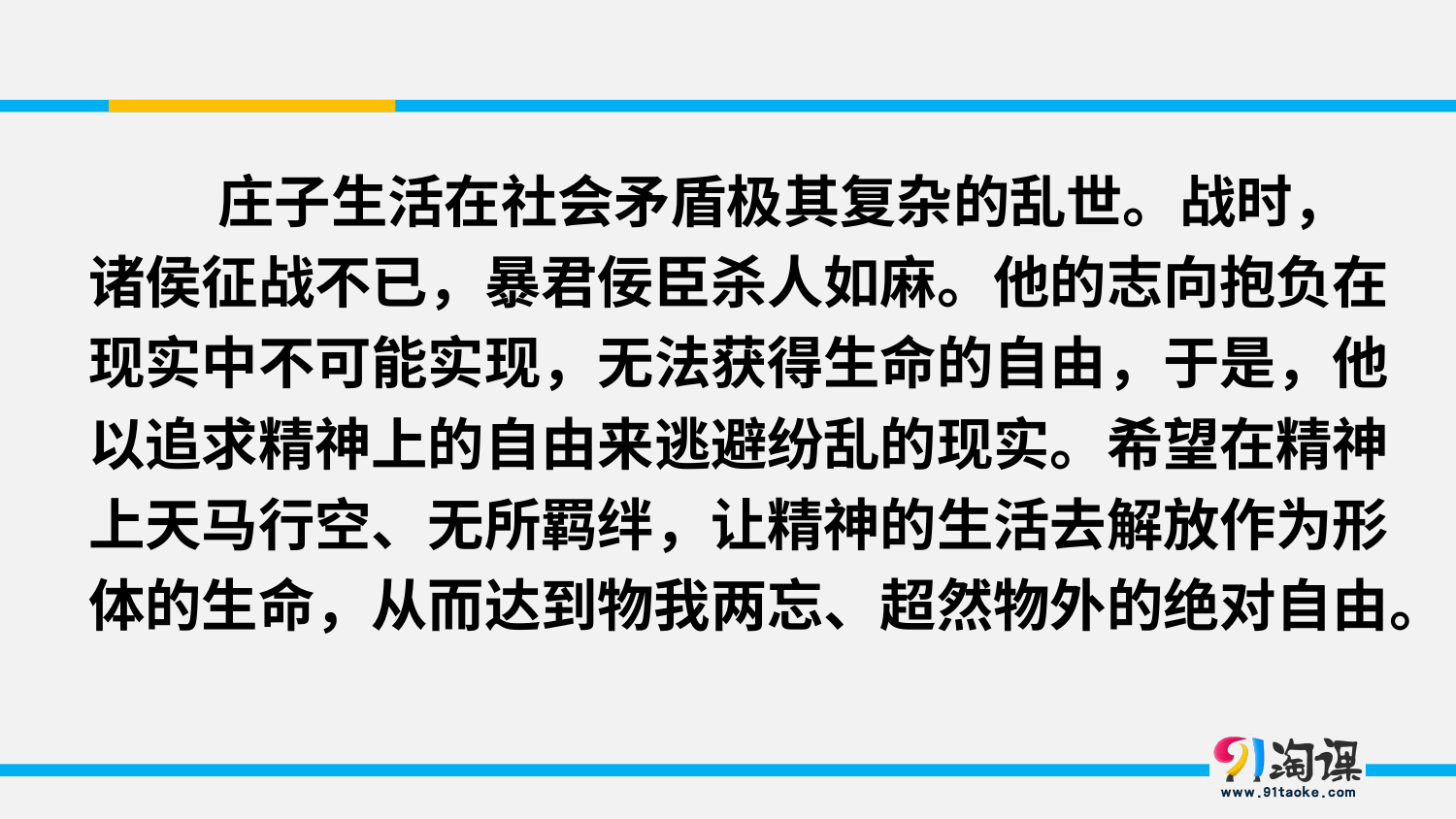

庄子生活在社会矛盾极其复杂的乱世。战时，诸侯征战不已，暴君佞臣杀人如麻。他的志向抱负在现实中不可能实现，无法获得生命的自由，于是，他以追求精神上的自由来逃避纷乱的现实。希望在精神上天马行空、无所羁绊，让精神的生活去解放作为形体的生命，从而达到物我两忘、超然物外的绝对自由。